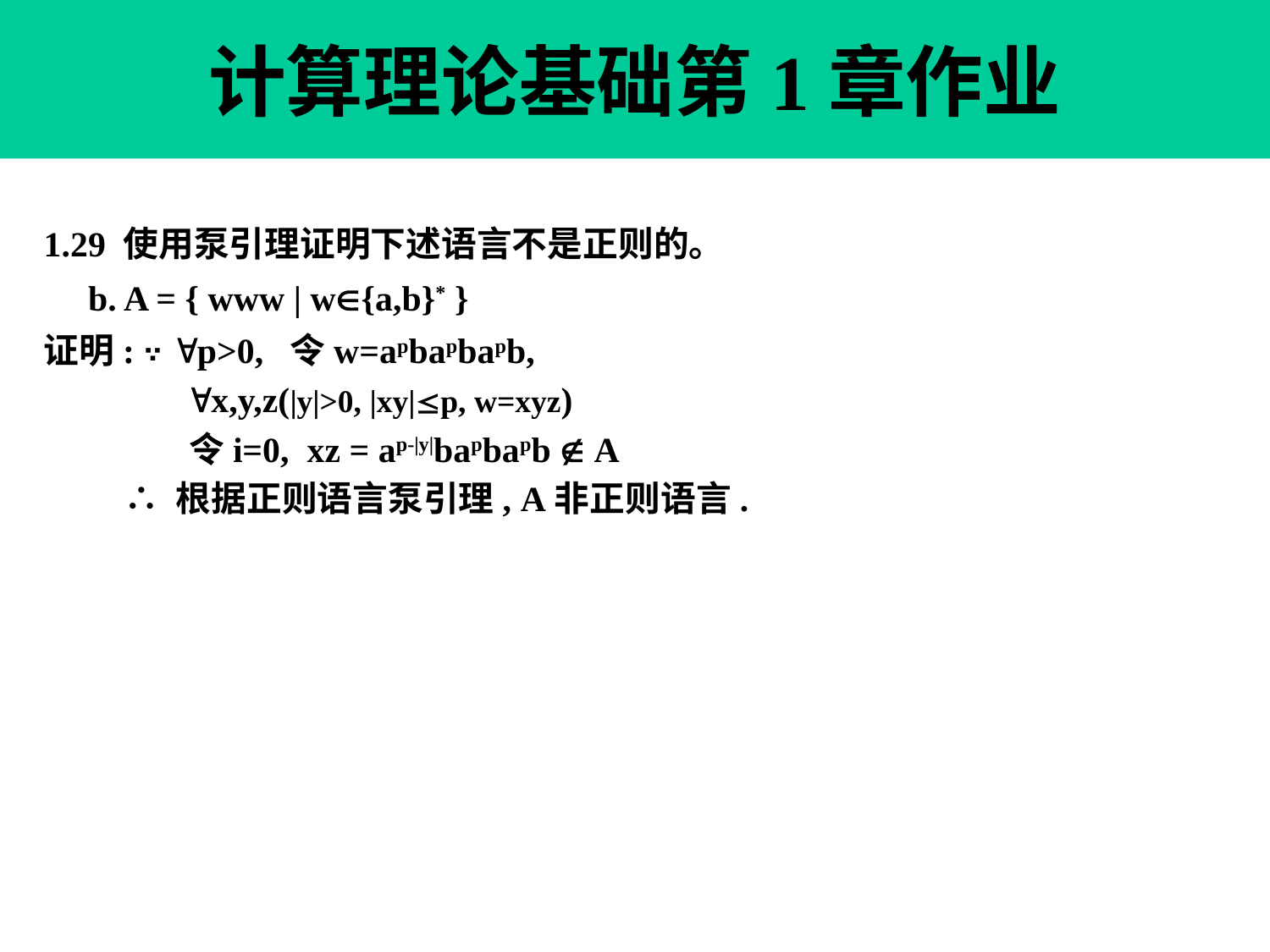

计算理论基础第1章作业
1.29 使用泵引理证明下述语言不是正则的。
     b. A = { www | w∈{a,b}* }
证明: ∵ ∀p>0,  令w=apbapbapb,
                ∀x,y,z(|y|>0, |xy|≤p, w=xyz)
                 令i=0,  xz = ap-|y|bapbapb ∉ A
          ∴ 根据正则语言泵引理, A非正则语言.